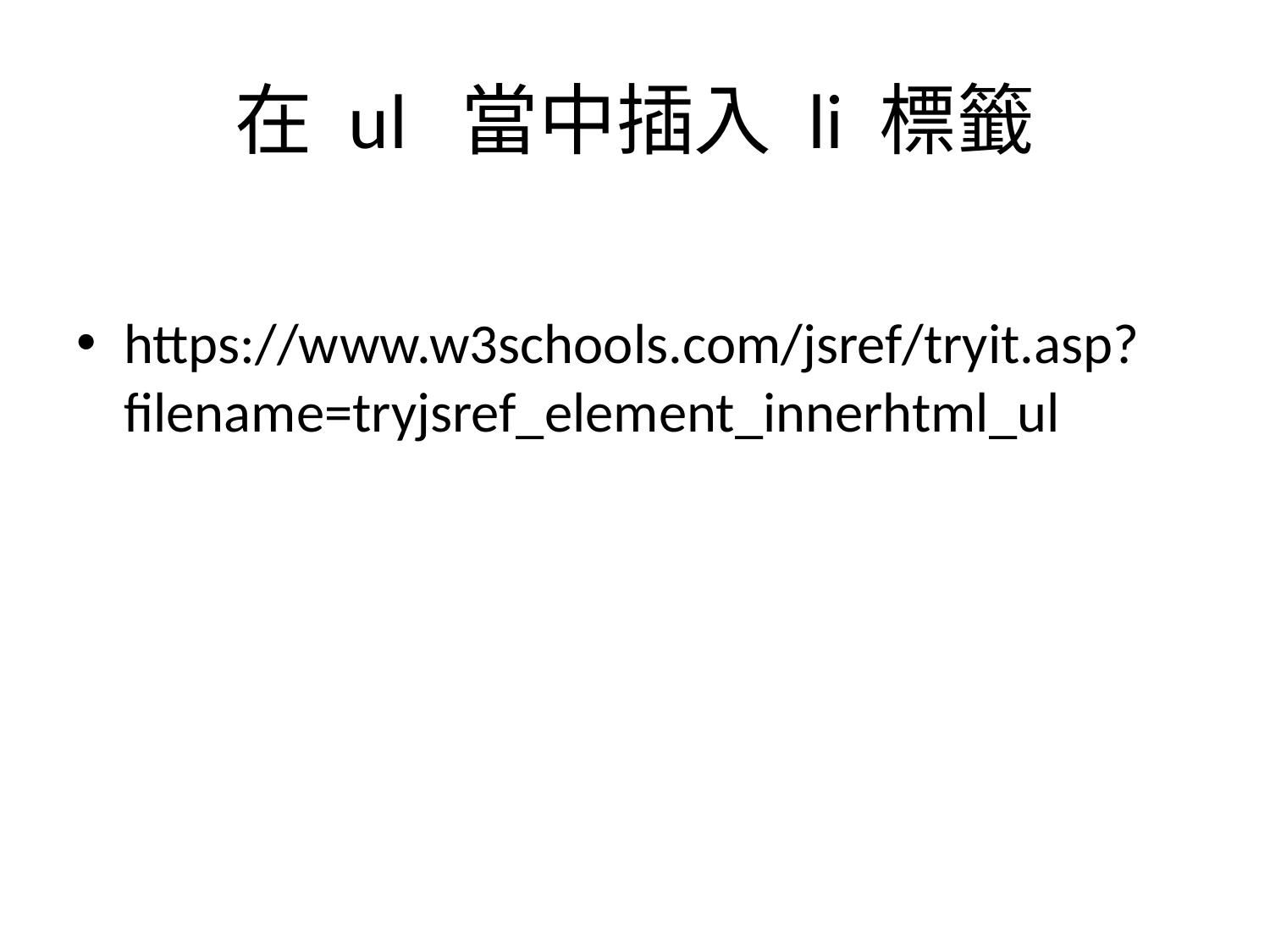

# 在 ul  當中插入 li 標籤

https://www.w3schools.com/jsref/tryit.asp?filename=tryjsref_element_innerhtml_ul